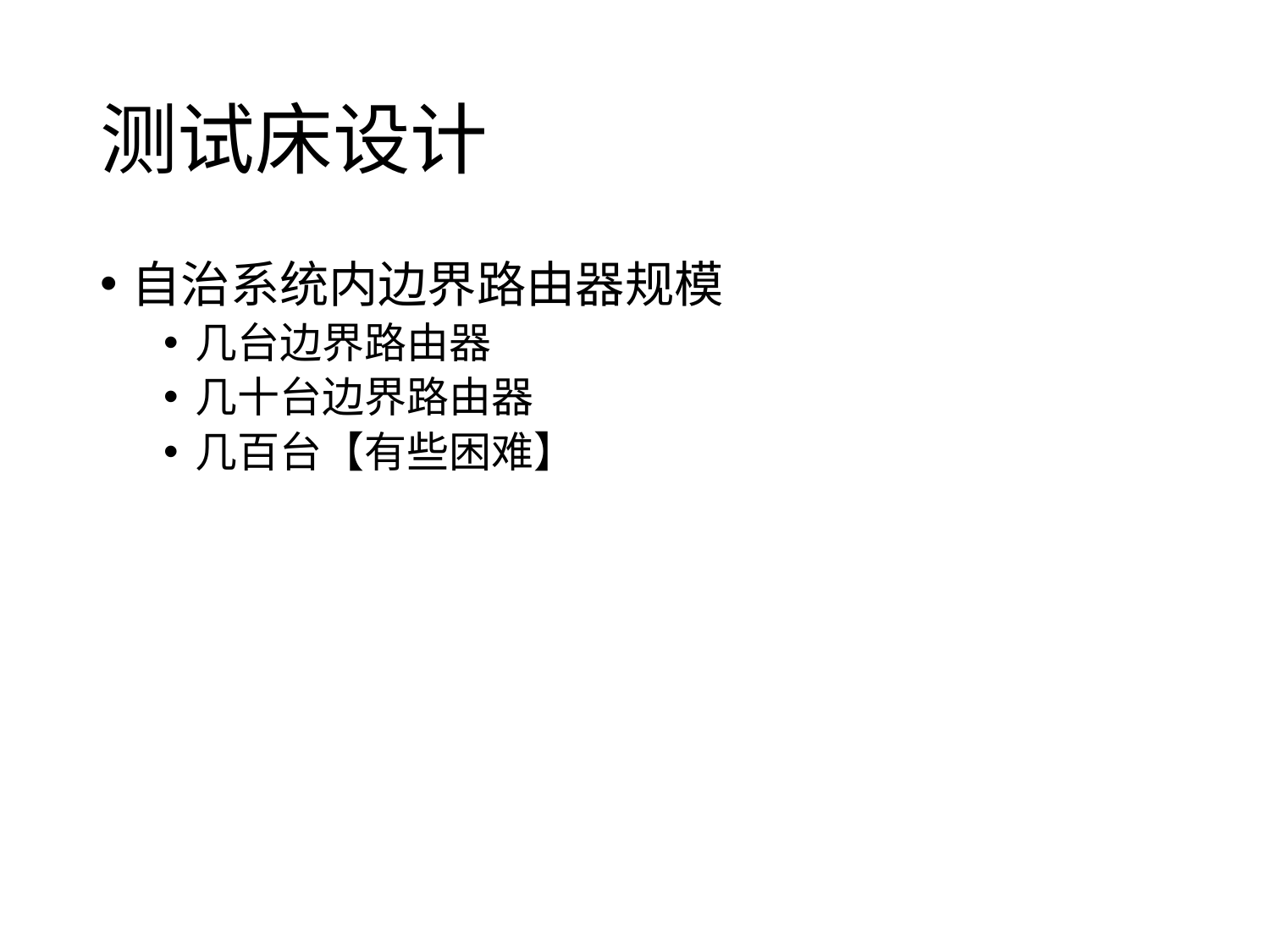

# 测试床设计
自治系统内边界路由器规模
几台边界路由器
几十台边界路由器
几百台【有些困难】